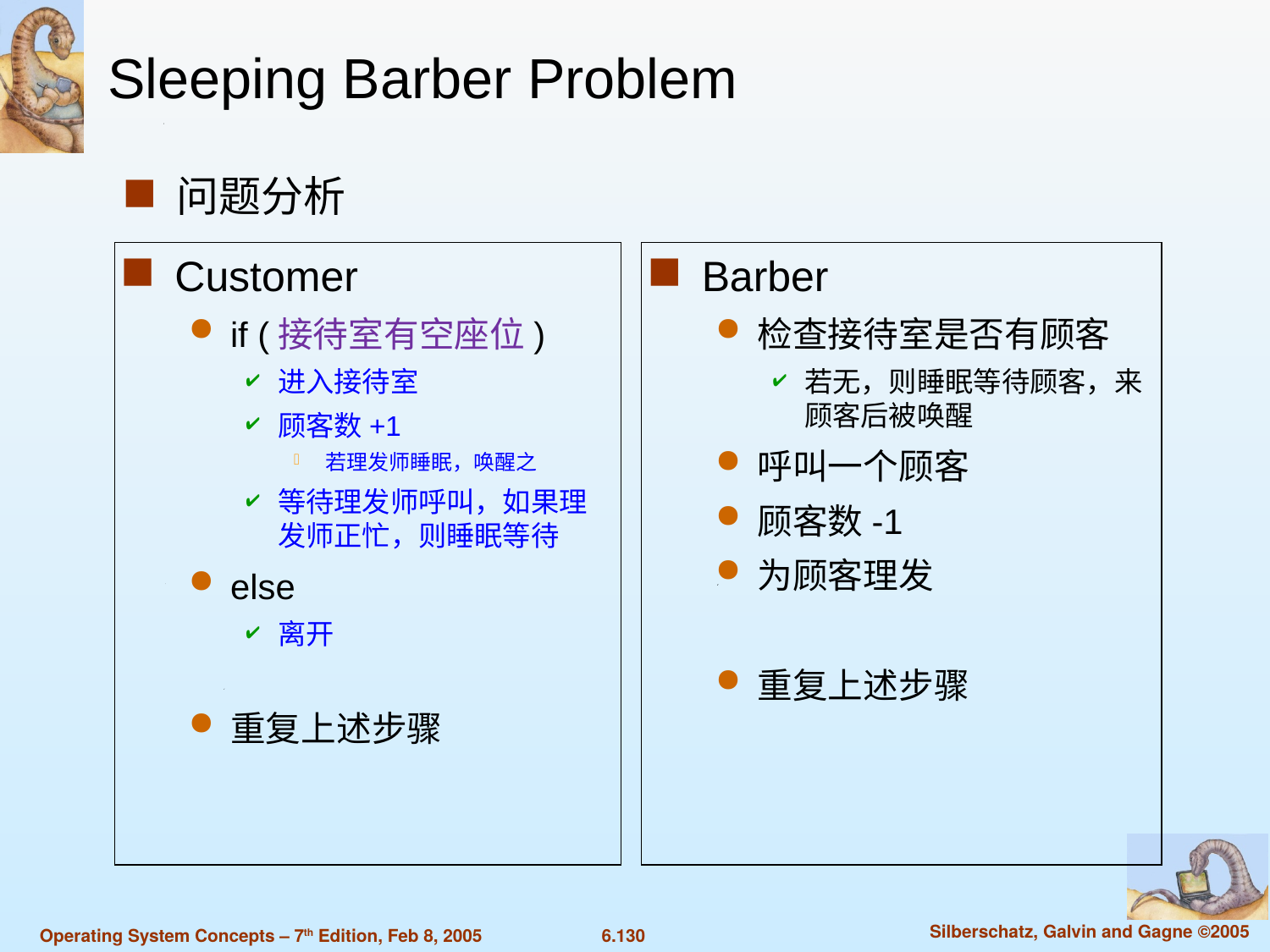

Sleeping Barber Problem
问题分析
Customer
if (接待室有空座位)
进入接待室
顾客数+1
若理发师睡眠，唤醒之
等待理发师呼叫，如果理发师正忙，则睡眠等待
else
离开

重复上述步骤
Barber
检查接待室是否有顾客
若无，则睡眠等待顾客，来顾客后被唤醒
呼叫一个顾客
顾客数-1
为顾客理发

重复上述步骤